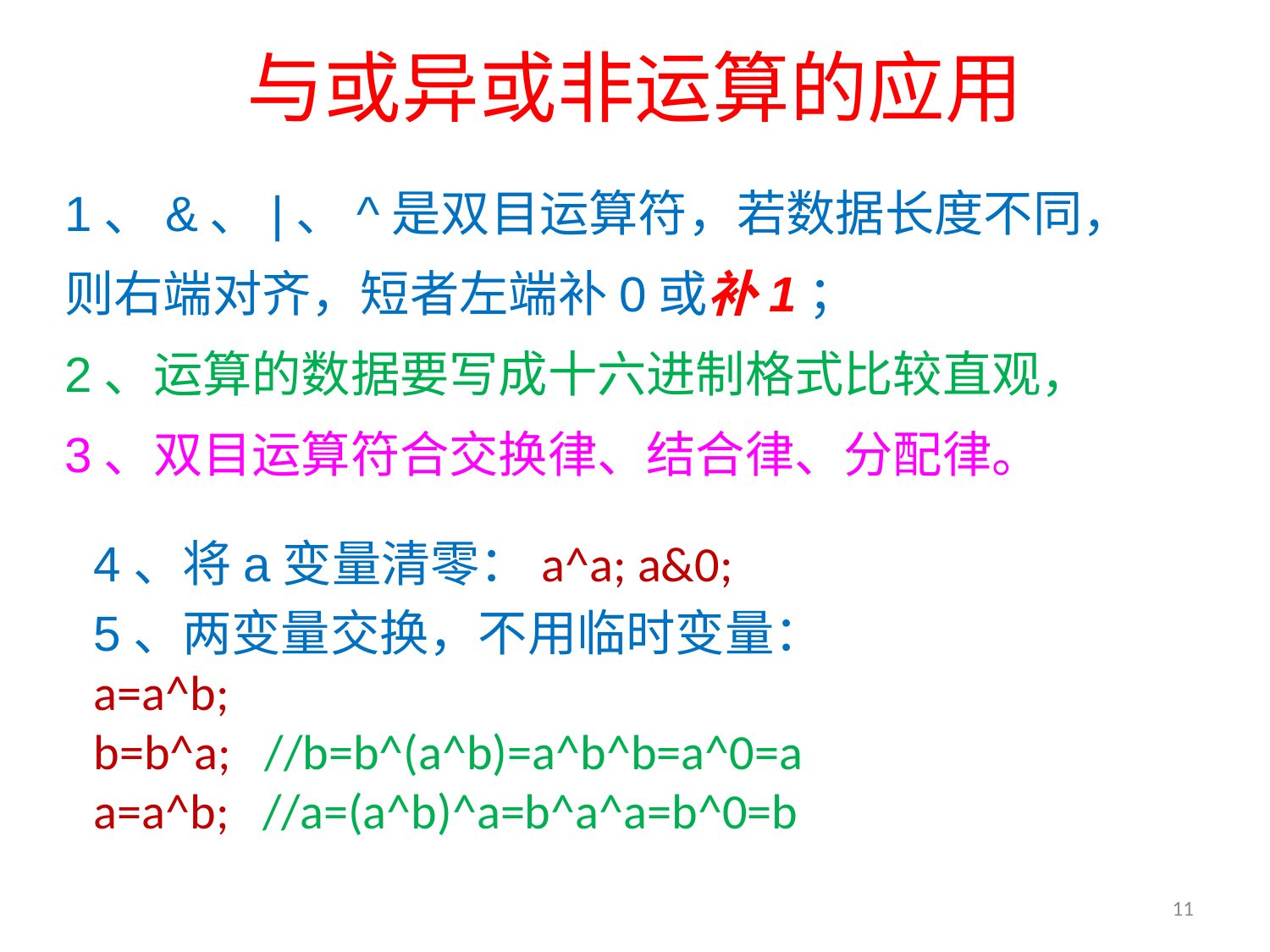

# 与或异或非运算的应用
1、&、|、^是双目运算符，若数据长度不同，
则右端对齐，短者左端补0或补1；
2、运算的数据要写成十六进制格式比较直观，
3、双目运算符合交换律、结合律、分配律。
4、将a变量清零：a^a; a&0;
5、两变量交换，不用临时变量：
a=a^b;
b=b^a;   //b=b^(a^b)=a^b^b=a^0=a
a=a^b;   //a=(a^b)^a=b^a^a=b^0=b
11